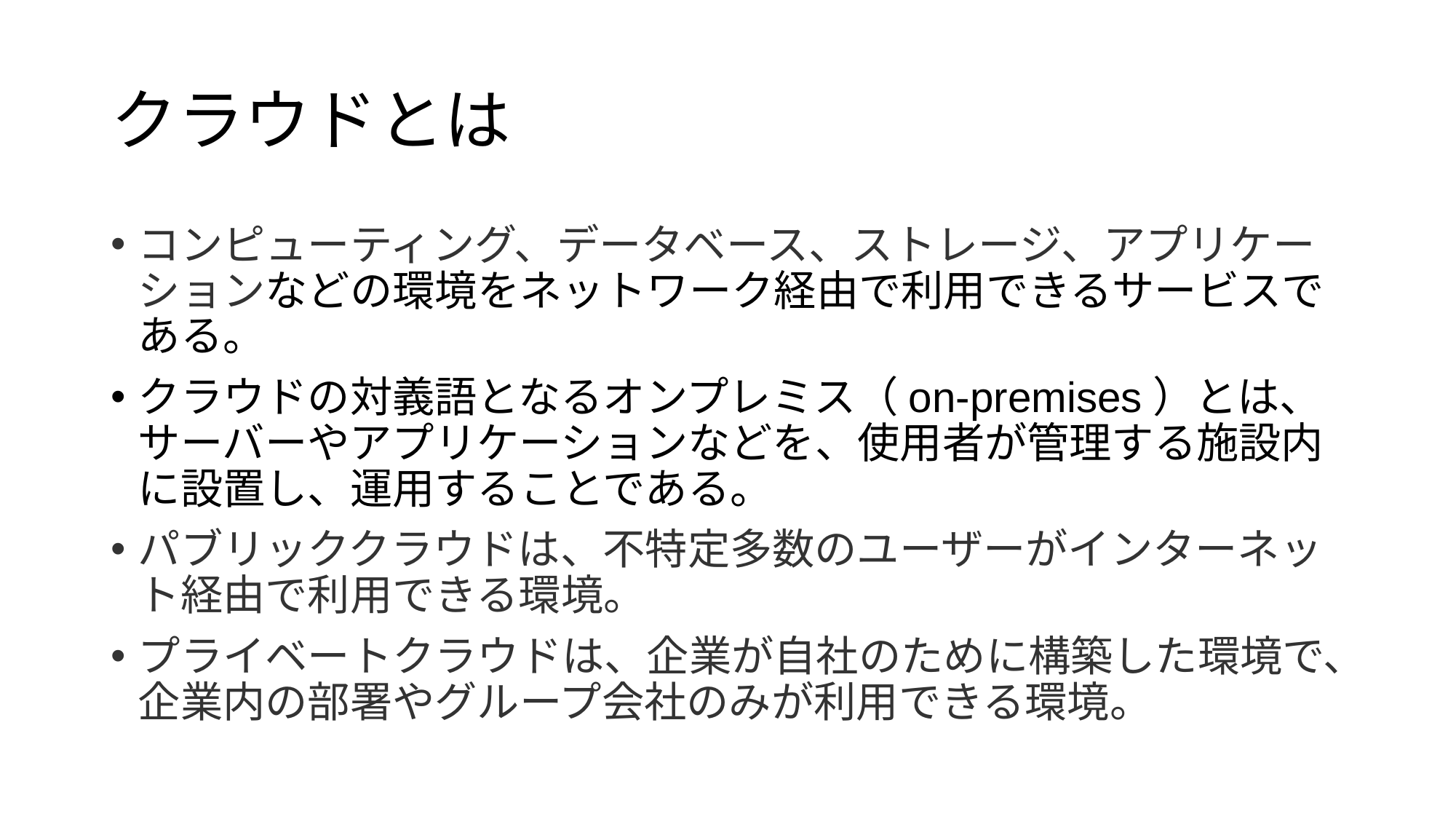

# クラウドとは
コンピューティング、データベース、ストレージ、アプリケーションなどの環境をネットワーク経由で利用できるサービスである。
クラウドの対義語となるオンプレミス（on-premises）とは、サーバーやアプリケーションなどを、使用者が管理する施設内に設置し、運用することである。
パブリッククラウドは、不特定多数のユーザーがインターネット経由で利用できる環境。
プライベートクラウドは、企業が自社のために構築した環境で、企業内の部署やグループ会社のみが利用できる環境。